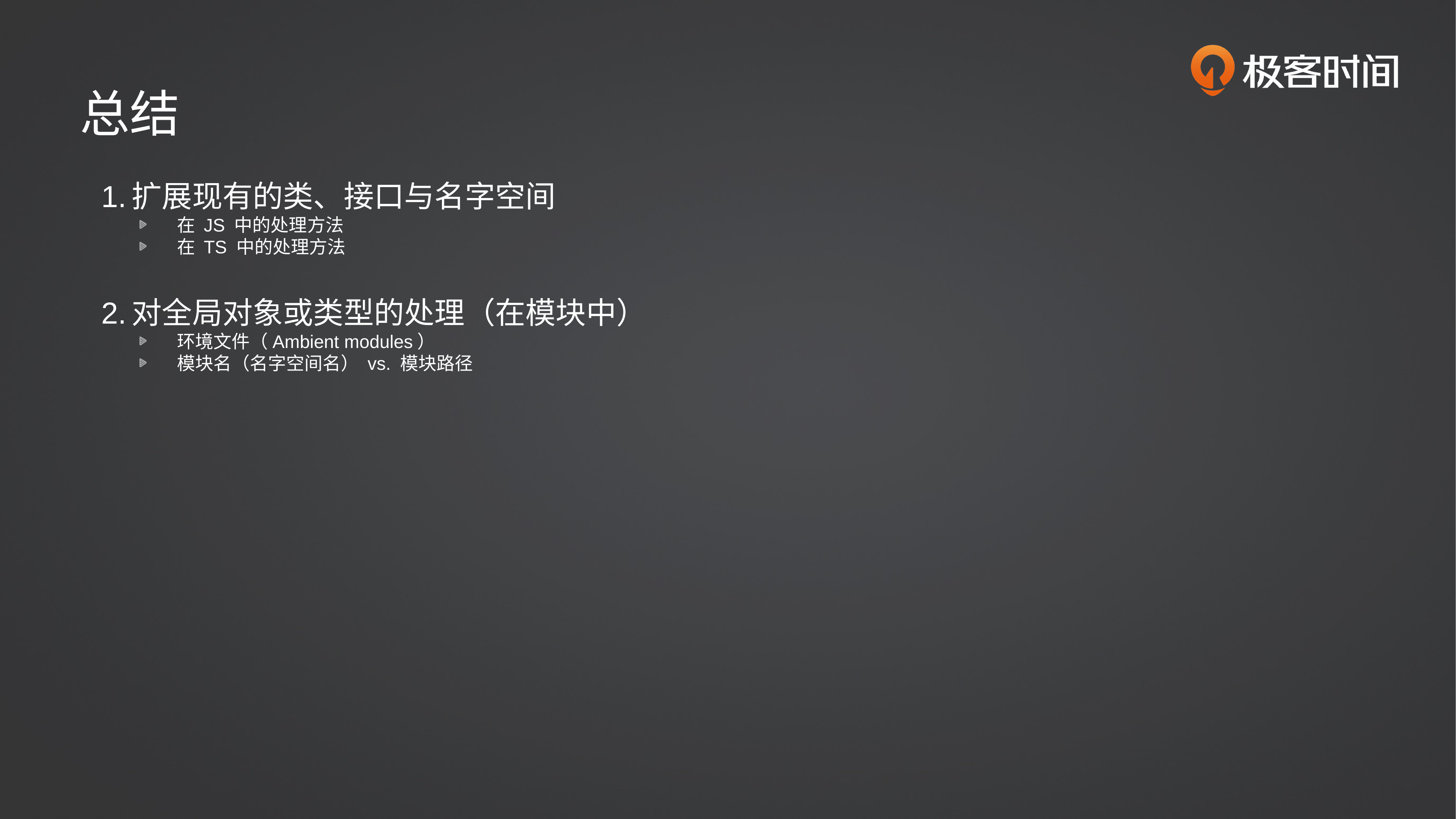

总结
扩展现有的类、接口与名字空间
在 JS 中的处理方法
在 TS 中的处理方法

对全局对象或类型的处理（在模块中）
环境文件（Ambient modules）
模块名（名字空间名） vs. 模块路径